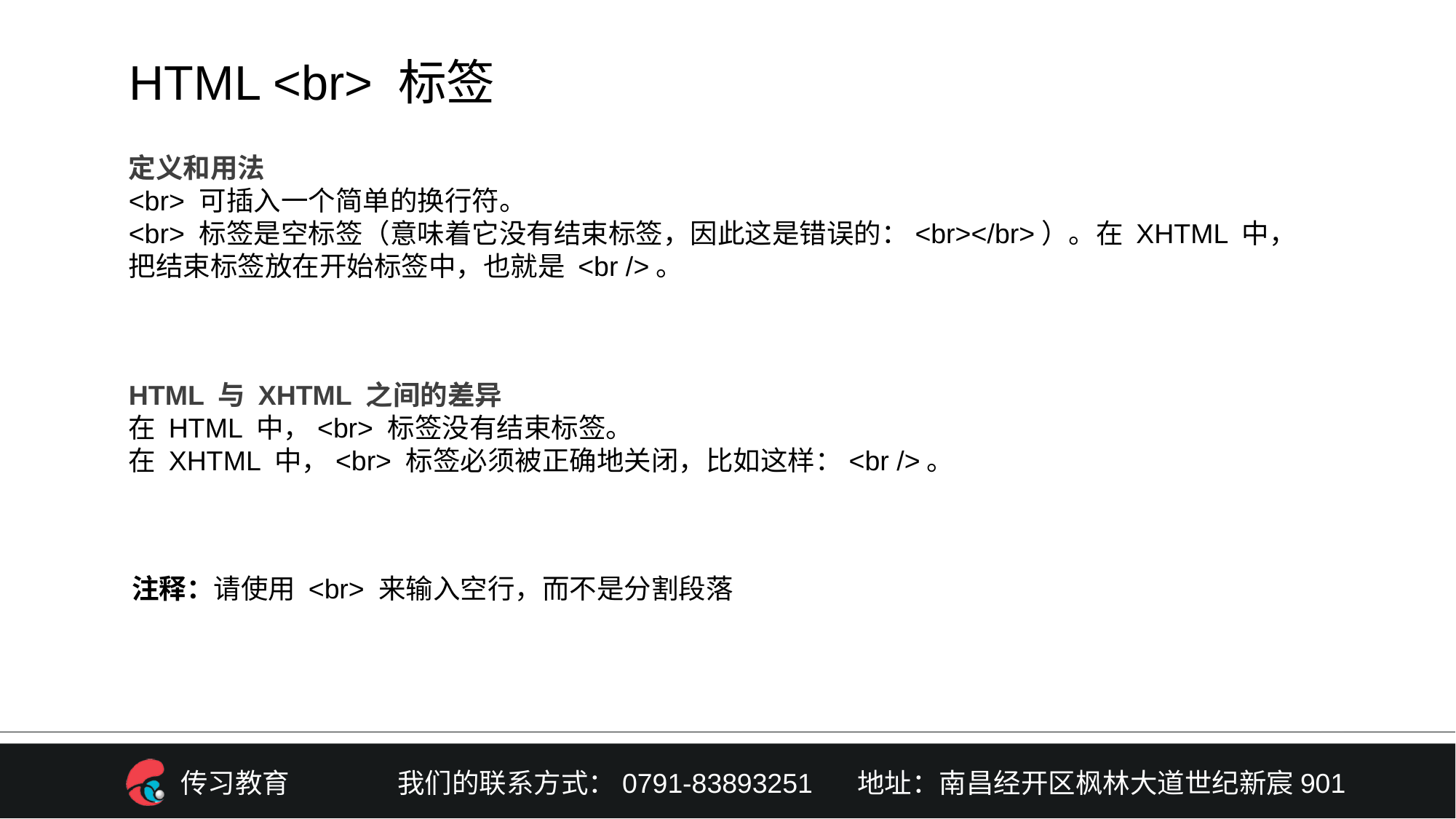

HTML <br> 标签
定义和用法
<br> 可插入一个简单的换行符。
<br> 标签是空标签（意味着它没有结束标签，因此这是错误的：<br></br>）。在 XHTML 中，把结束标签放在开始标签中，也就是 <br />。
HTML 与 XHTML 之间的差异
在 HTML 中，<br> 标签没有结束标签。
在 XHTML 中，<br> 标签必须被正确地关闭，比如这样：<br />。
注释：请使用 <br> 来输入空行，而不是分割段落